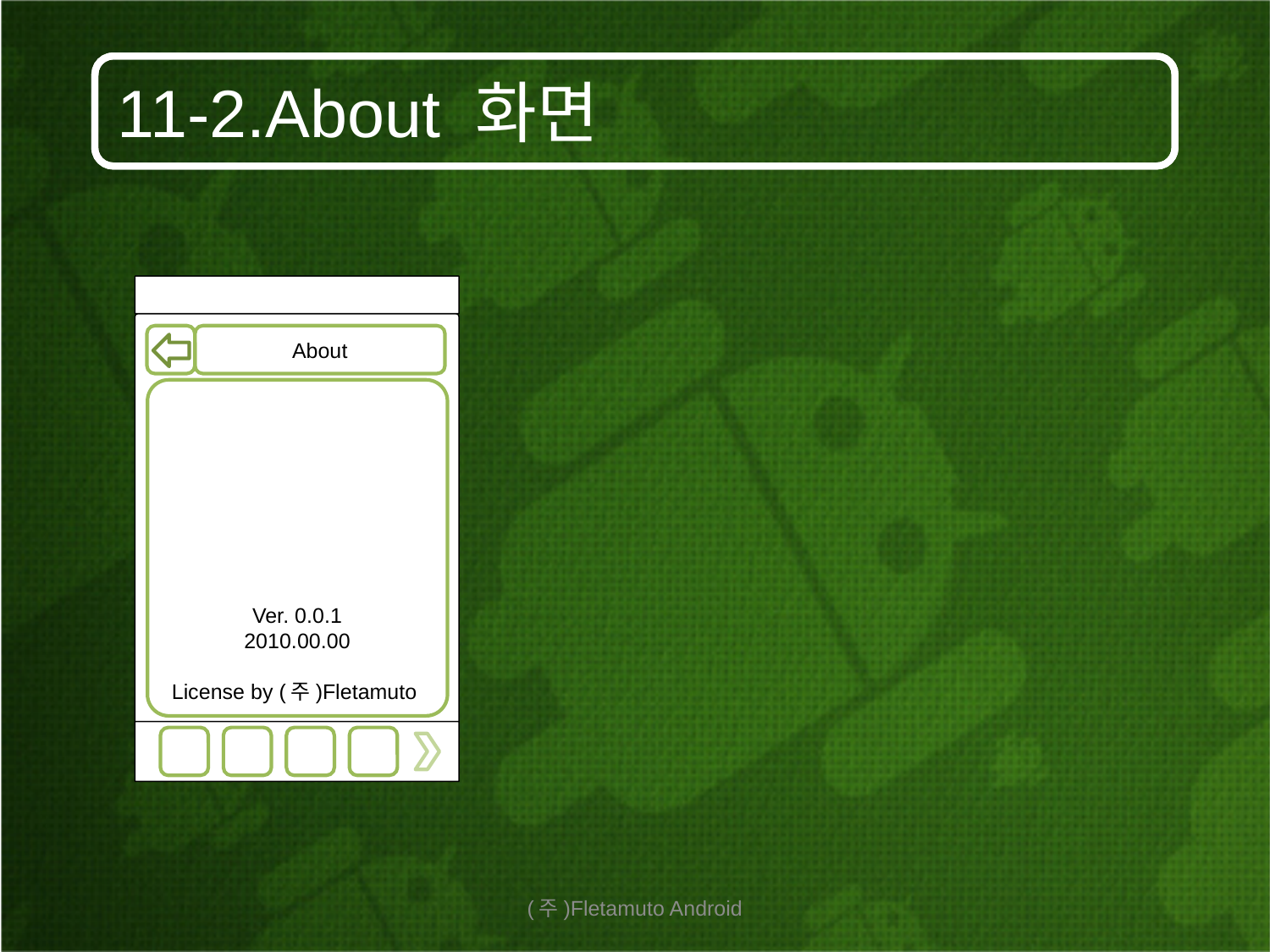

# 11-2.About 화면

About

Ver. 0.0.1
2010.00.00

License by (주)Fletamuto
(주)Fletamuto Android